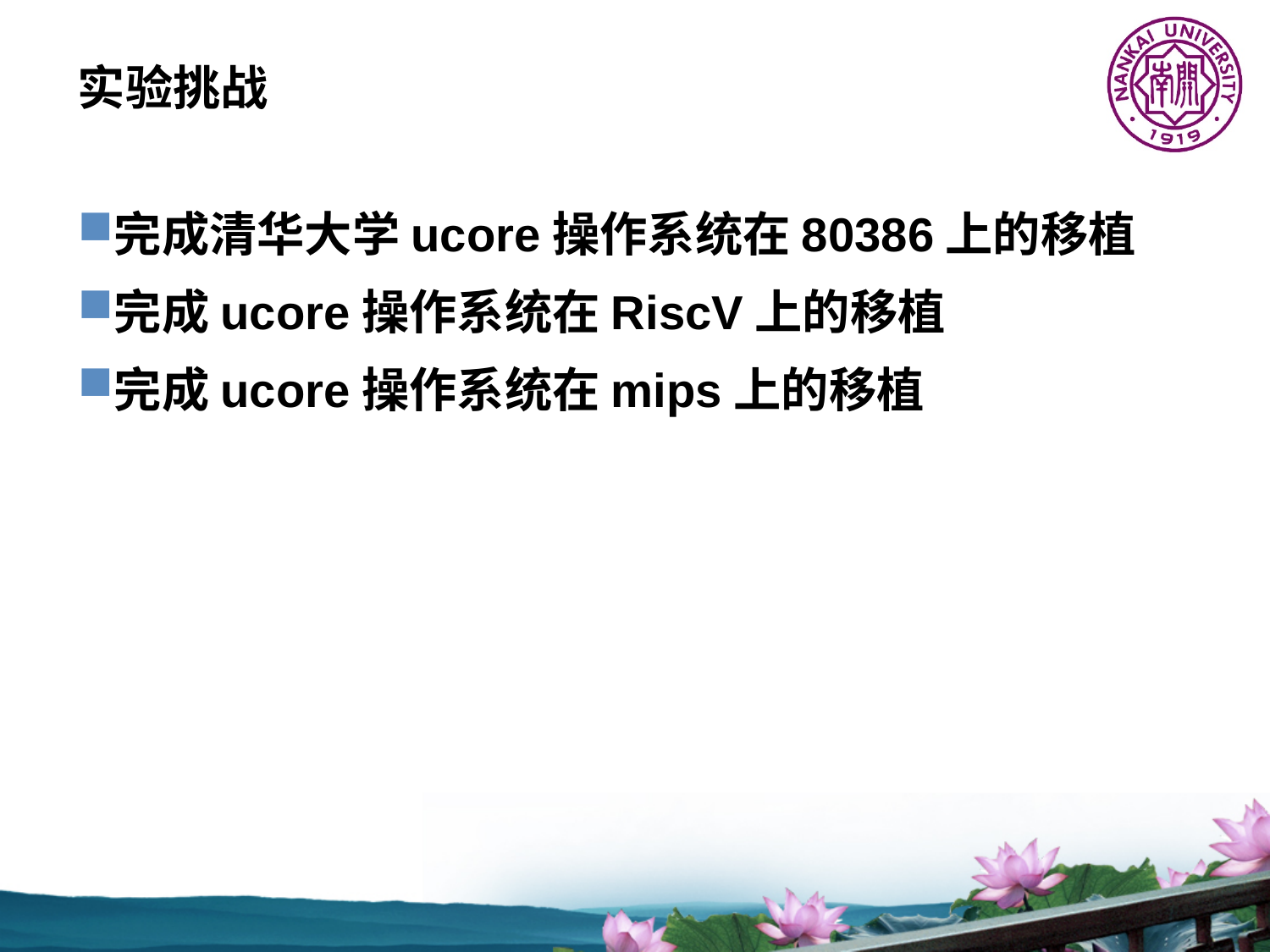

# 实验挑战
完成清华大学ucore操作系统在80386上的移植
完成ucore操作系统在RiscV上的移植
完成ucore操作系统在mips上的移植